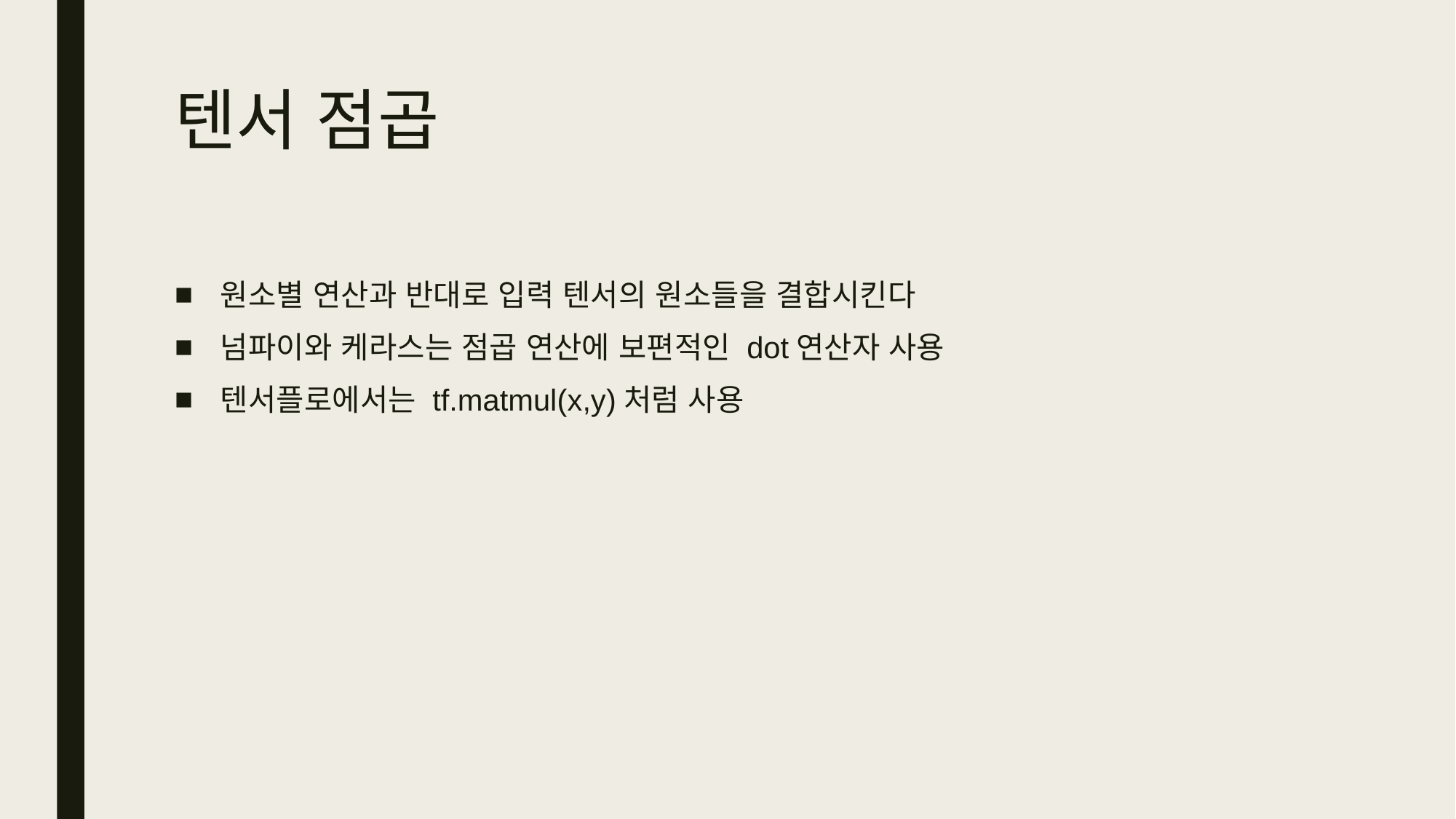

# 텐서 점곱
원소별 연산과 반대로 입력 텐서의 원소들을 결합시킨다
넘파이와 케라스는 점곱 연산에 보편적인 dot연산자 사용
텐서플로에서는 tf.matmul(x,y)처럼 사용